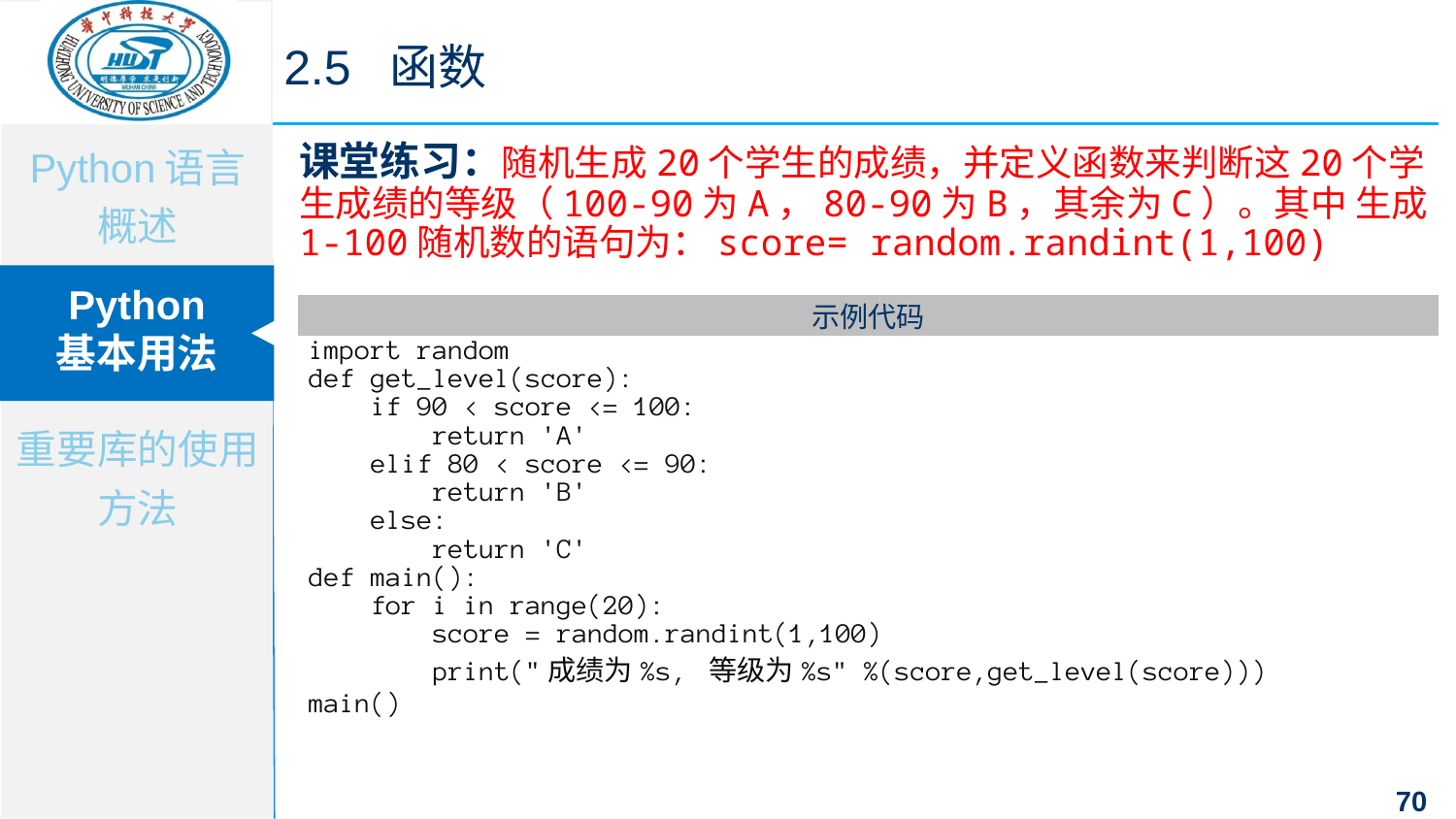

2.5  函数
课堂练习：随机生成20个学生的成绩，并定义函数来判断这20个学生成绩的等级（100-90为A，80-90为B，其余为C）。其中 生成 1-100随机数的语句为：score= random.randint(1,100)
| 示例代码 |
| --- |
| import random def get\_level(score): if 90 < score <= 100: return 'A' elif 80 < score <= 90: return 'B' else: return 'C' def main(): for i in range(20): score = random.randint(1,100) print("成绩为%s, 等级为%s" %(score,get\_level(score))) main() |